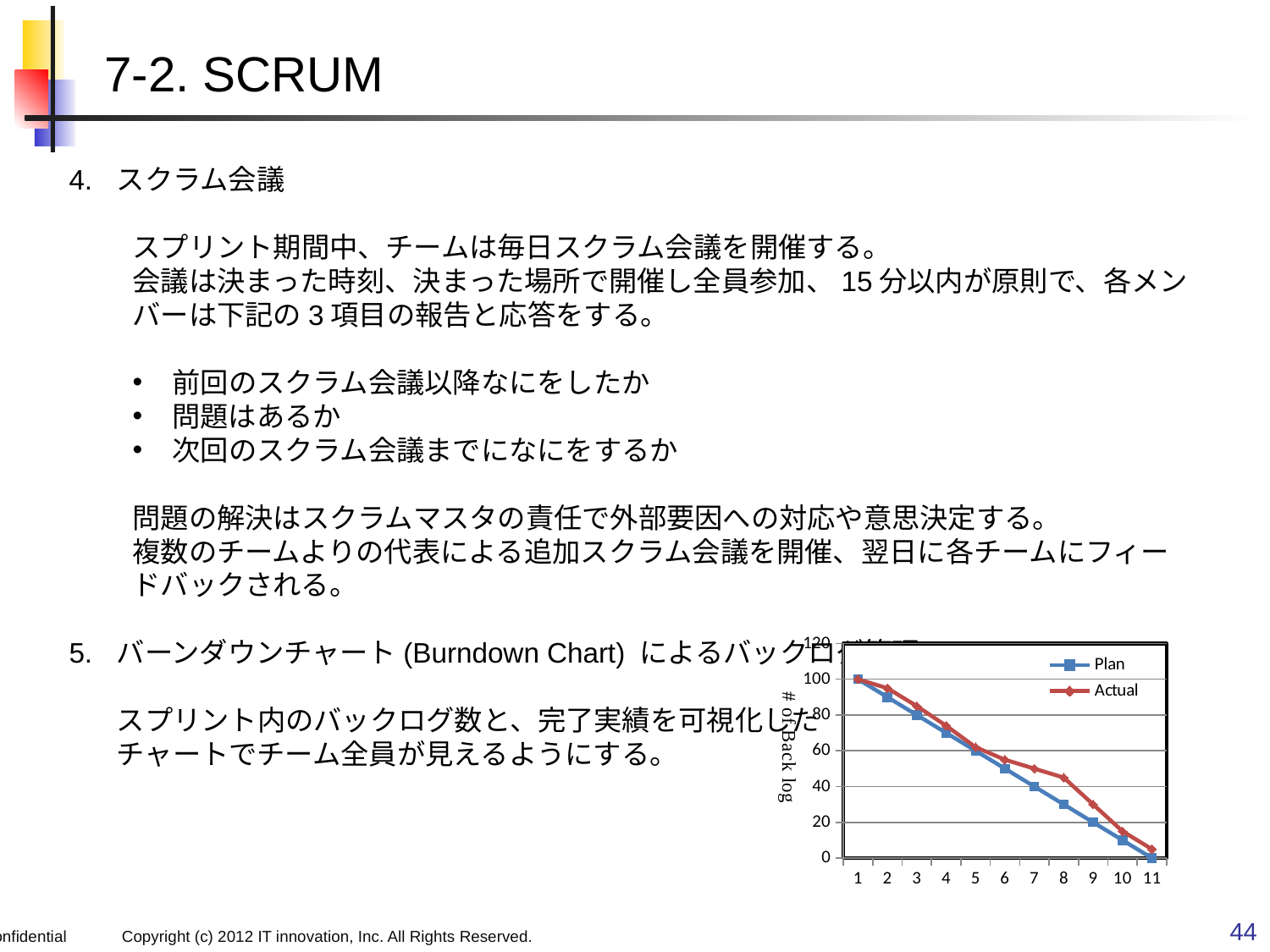

7-2. SCRUM

スクラム会議

スプリント期間中、チームは毎日スクラム会議を開催する。
会議は決まった時刻、決まった場所で開催し全員参加、15分以内が原則で、各メンバーは下記の3項目の報告と応答をする。

前回のスクラム会議以降なにをしたか
問題はあるか
次回のスクラム会議までになにをするか

問題の解決はスクラムマスタの責任で外部要因への対応や意思決定する。
複数のチームよりの代表による追加スクラム会議を開催、翌日に各チームにフィードバックされる。

バーンダウンチャート(Burndown Chart) によるバックログ管理
スプリント内のバックログ数と、完了実績を可視化した
チャートでチーム全員が見えるようにする。

### Chart

| Category | Plan | Actual |
|---|---|---|